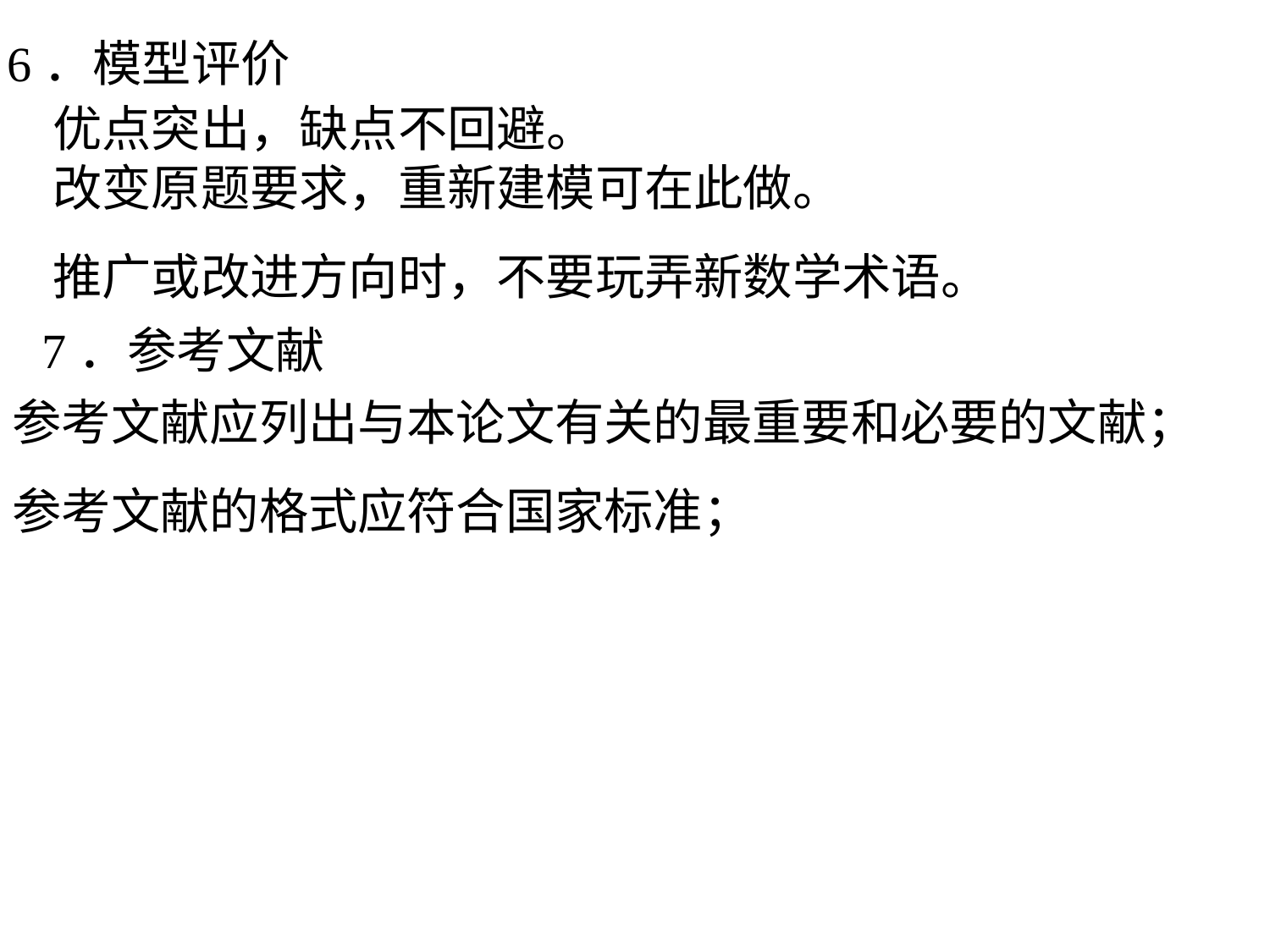

6．模型评价
优点突出，缺点不回避。
改变原题要求，重新建模可在此做。
推广或改进方向时，不要玩弄新数学术语。
7．参考文献
参考文献应列出与本论文有关的最重要和必要的文献；
参考文献的格式应符合国家标准；